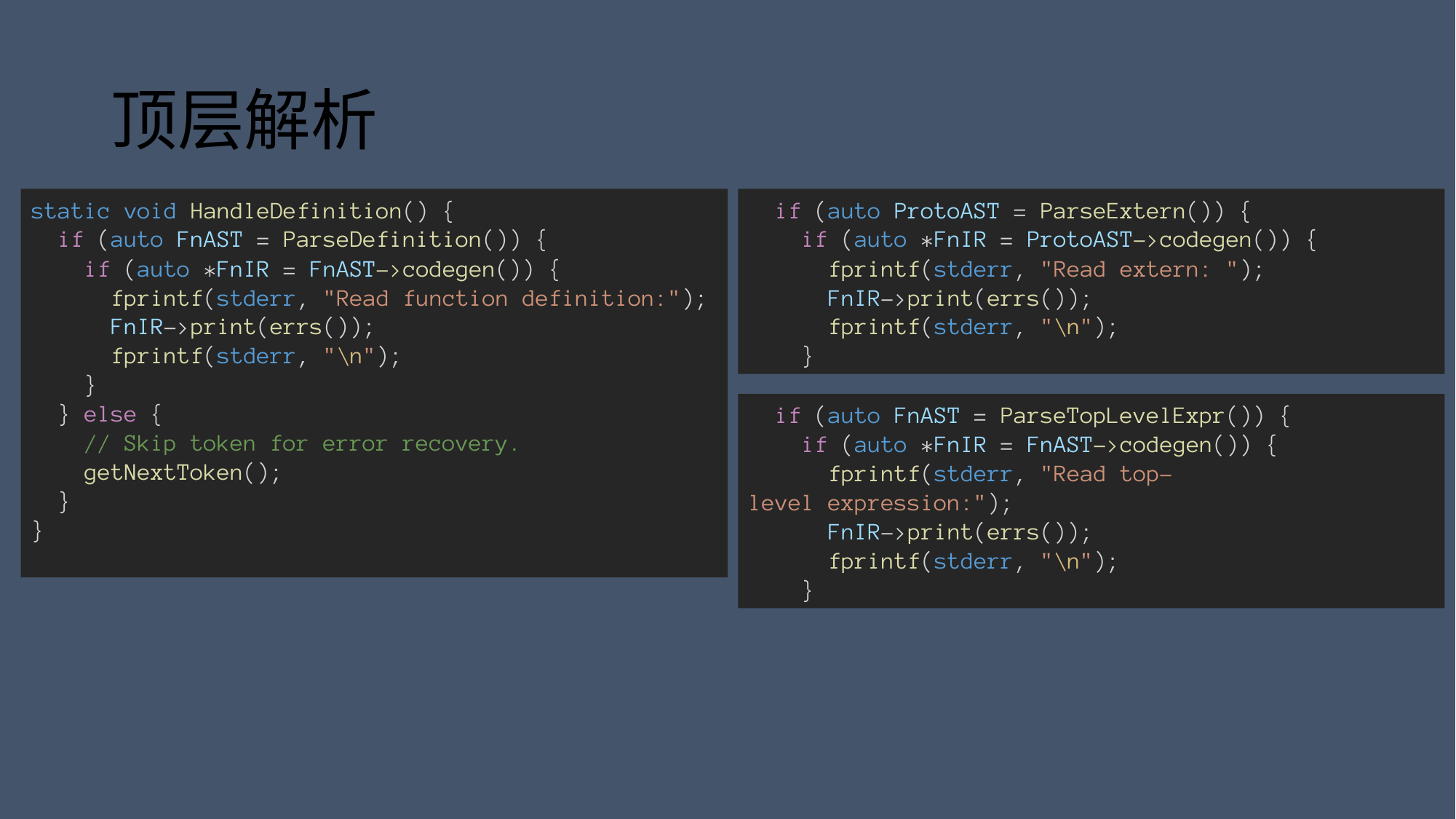

# 顶层解析
static void HandleDefinition() {
  if (auto FnAST = ParseDefinition()) {
    if (auto *FnIR = FnAST->codegen()) {
      fprintf(stderr, "Read function definition:");
      FnIR->print(errs());
      fprintf(stderr, "\n");
    }
  } else {
    // Skip token for error recovery.
    getNextToken();
  }
}

  if (auto ProtoAST = ParseExtern()) {
    if (auto *FnIR = ProtoAST->codegen()) {
      fprintf(stderr, "Read extern: ");
      FnIR->print(errs());
      fprintf(stderr, "\n");
    }
  if (auto FnAST = ParseTopLevelExpr()) {
    if (auto *FnIR = FnAST->codegen()) {
      fprintf(stderr, "Read top-level expression:");
      FnIR->print(errs());
      fprintf(stderr, "\n");
    }